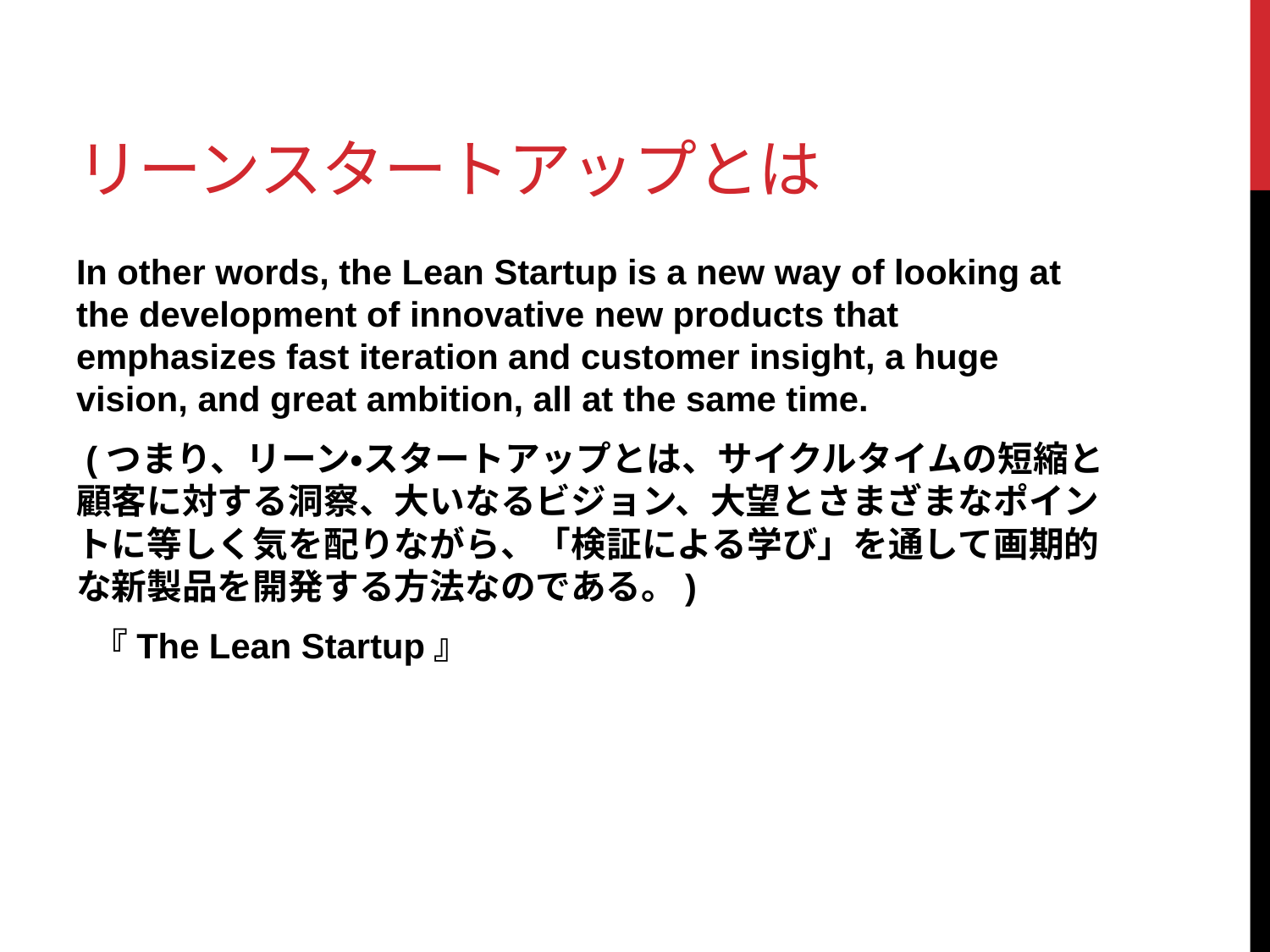

# リーンスタートアップとは
In other words, the Lean Startup is a new way of looking at the development of innovative new products that emphasizes fast iteration and customer insight, a huge vision, and great ambition, all at the same time.
 (つまり、リーン・スタートアップとは、サイクルタイムの短縮と顧客に対する洞察、大いなるビジョン、大望とさまざまなポイントに等しく気を配りながら、「検証による学び」を通して画期的な新製品を開発する方法なのである。)
 『The Lean Startup』